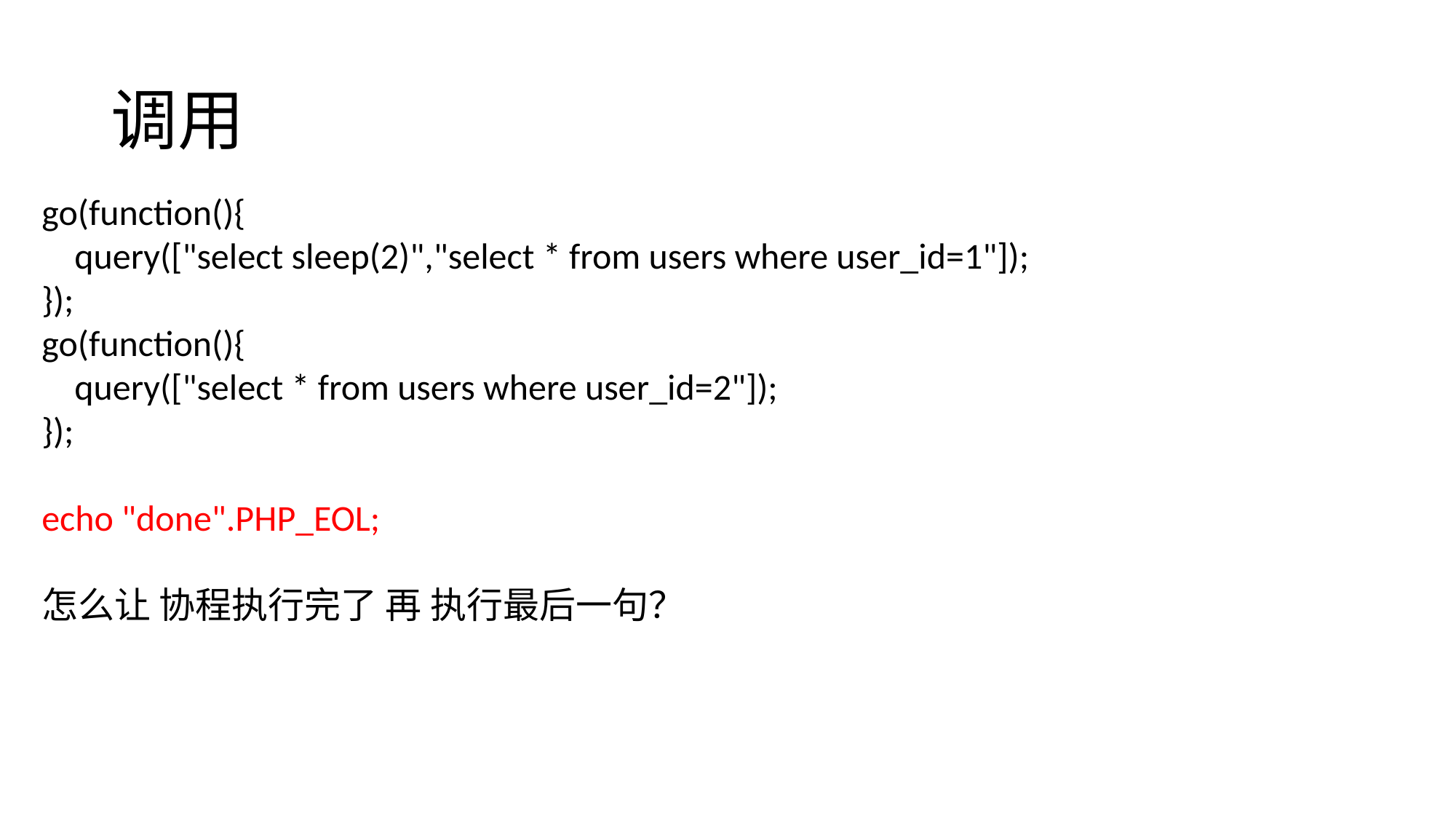

# 调用
go(function(){
    query(["select sleep(2)","select * from users where user_id=1"]);
});
go(function(){
    query(["select * from users where user_id=2"]);
});

echo "done".PHP_EOL;

怎么让 协程执行完了 再 执行最后一句？